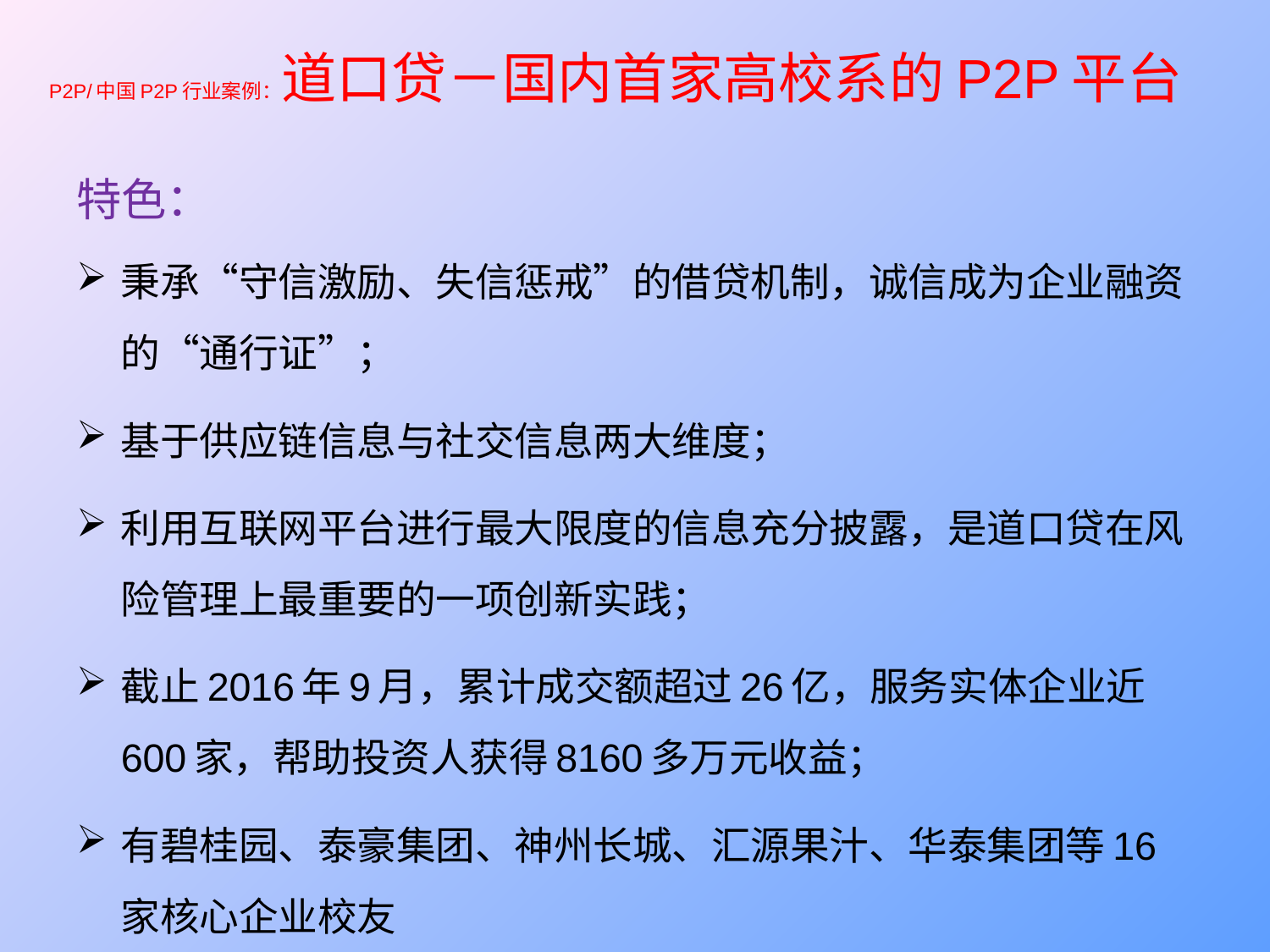

# P2P/中国P2P行业案例：道口贷－国内首家高校系的P2P平台
特色：
秉承“守信激励、失信惩戒”的借贷机制，诚信成为企业融资的“通行证”；
基于供应链信息与社交信息两大维度；
利用互联网平台进行最大限度的信息充分披露，是道口贷在风险管理上最重要的一项创新实践；
截止2016年9月，累计成交额超过26亿，服务实体企业近600家，帮助投资人获得8160多万元收益；
有碧桂园、泰豪集团、神州长城、汇源果汁、华泰集团等16家核心企业校友